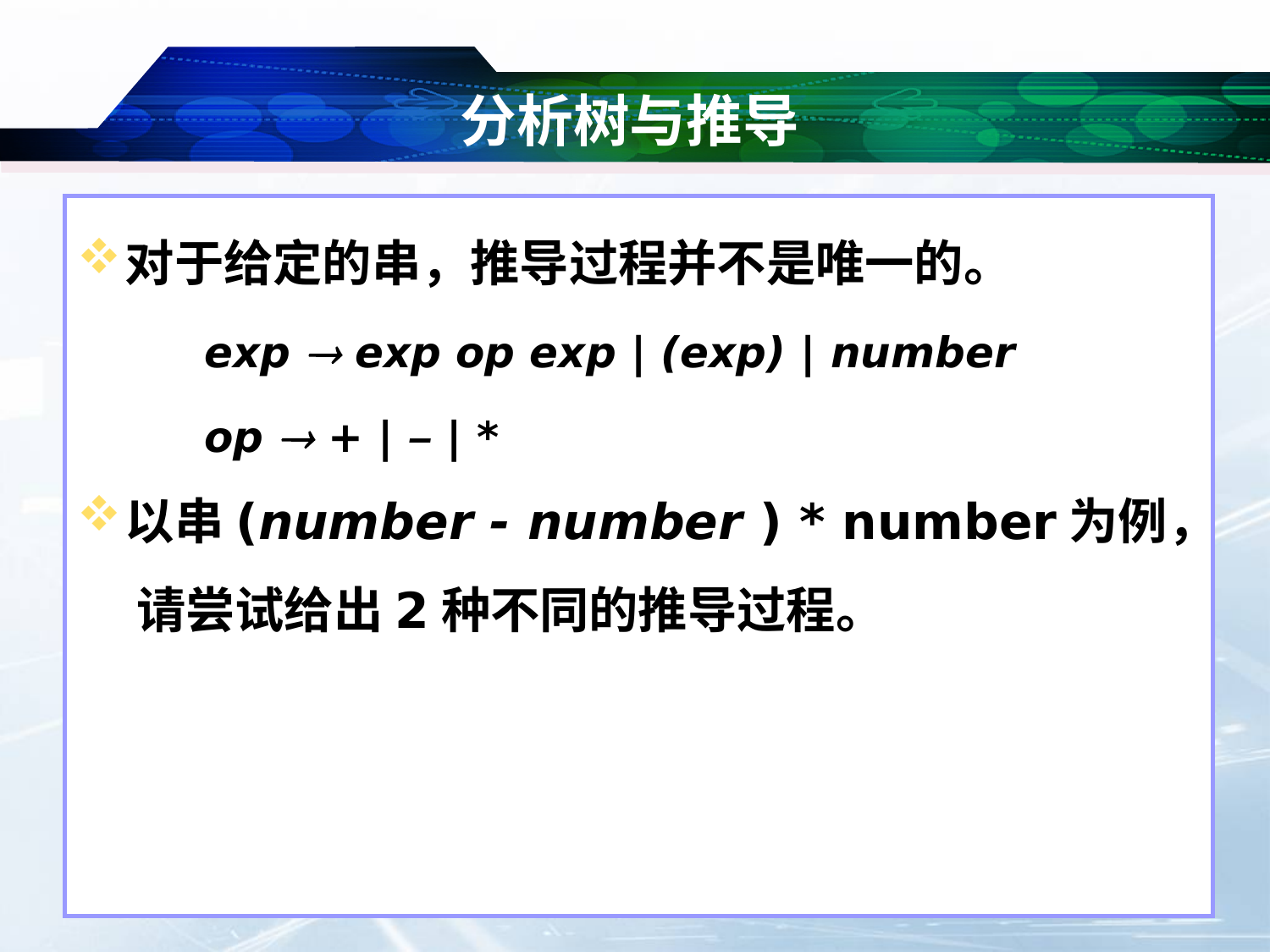

# 分析树与推导
对于给定的串，推导过程并不是唯一的。
exp → exp op exp | (exp) | number
op → + | – | *
以串(number - number ) * number为例， 请尝试给出2种不同的推导过程。